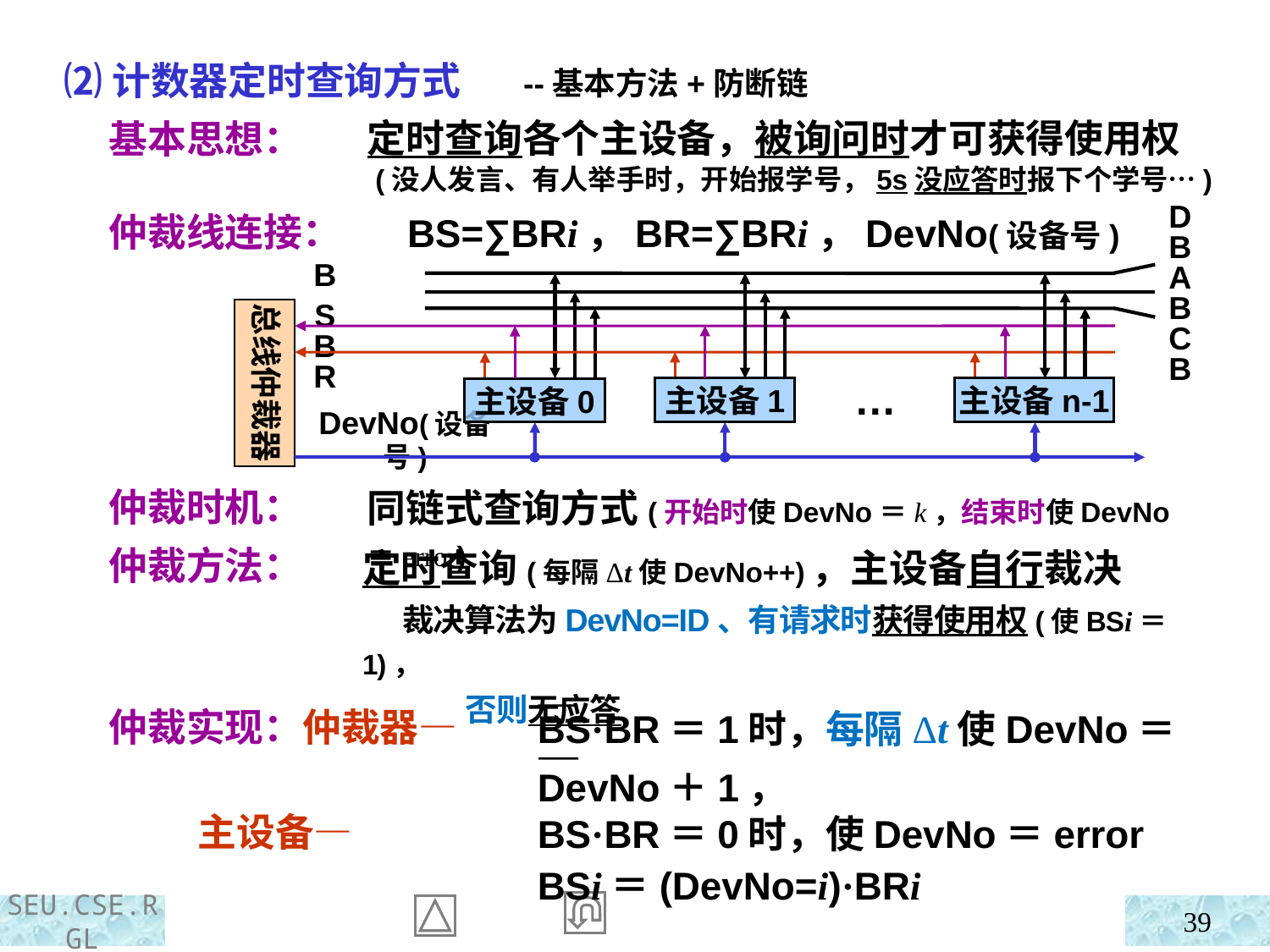

⑵计数器定时查询方式      --基本方法+防断链
       基本思想：

       仲裁线连接：

       仲裁时机：
       仲裁方法：

       仲裁实现：仲裁器—

                 主设备—
定时查询各个主设备，被询问时才可获得使用权
 (没人发言、有人举手时，开始报学号，5s没应答时报下个学号…)
BS=∑BRi，BR=∑BRi，DevNo(设备号)
DB
AB
CB
BS
BR
总线仲裁器
主设备1
主设备n-1
…
主设备0
DevNo(设备号)
同链式查询方式(开始时使DevNo＝k，结束时使DevNo＝error)
定时查询(每隔Δt使DevNo++)，主设备自行裁决
     裁决算法为DevNo=ID、有请求时获得使用权(使BSi＝1)，
               否则无应答
BS·BR＝1时，每隔Δt使DevNo＝DevNo＋1，
BS·BR＝0时，使DevNo＝error
BSi＝(DevNo=i)·BRi

39